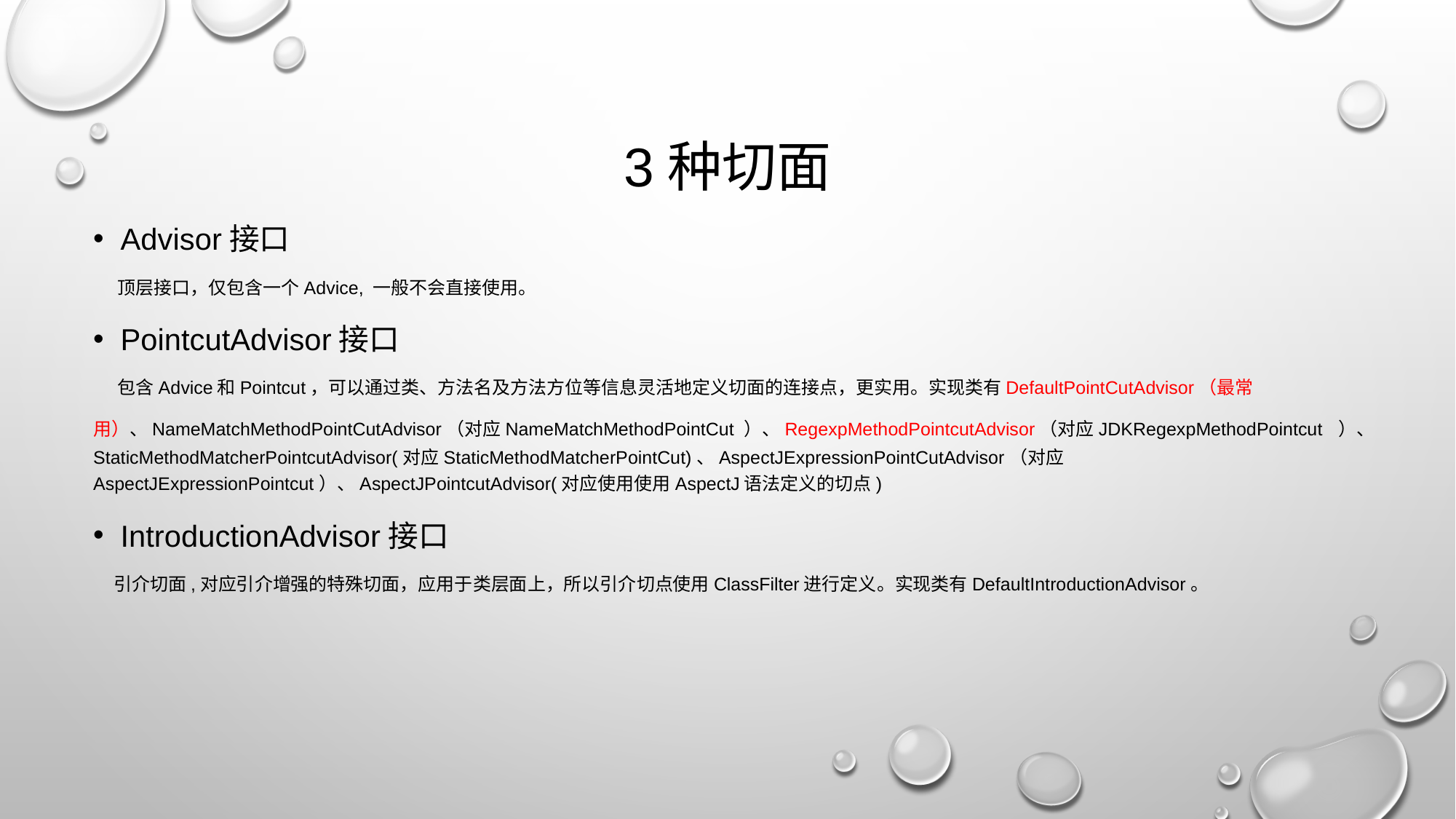

# 3种切面
Advisor接口
     顶层接口，仅包含一个Advice, 一般不会直接使用。
PointcutAdvisor接口
     包含Advice和Pointcut，可以通过类、方法名及方法方位等信息灵活地定义切面的连接点，更实用。实现类有DefaultPointCutAdvisor（最常用）、NameMatchMethodPointCutAdvisor（对应NameMatchMethodPointCut ）、RegexpMethodPointcutAdvisor（对应JdkRegexpMethodPointcut ）、StaticMethodMatcherPointcutAdvisor(对应staticMethodMatcherPointCut)、AspectJExpressionPointCutAdvisor（对应AspectJExpressionPointcut）、AspectJPointcutAdvisor(对应使用使用AspectJ语法定义的切点)
IntroductionAdvisor接口
    引介切面,对应引介增强的特殊切面，应用于类层面上，所以引介切点使用ClassFilter进行定义。实现类有DefaultIntroductionAdvisor。